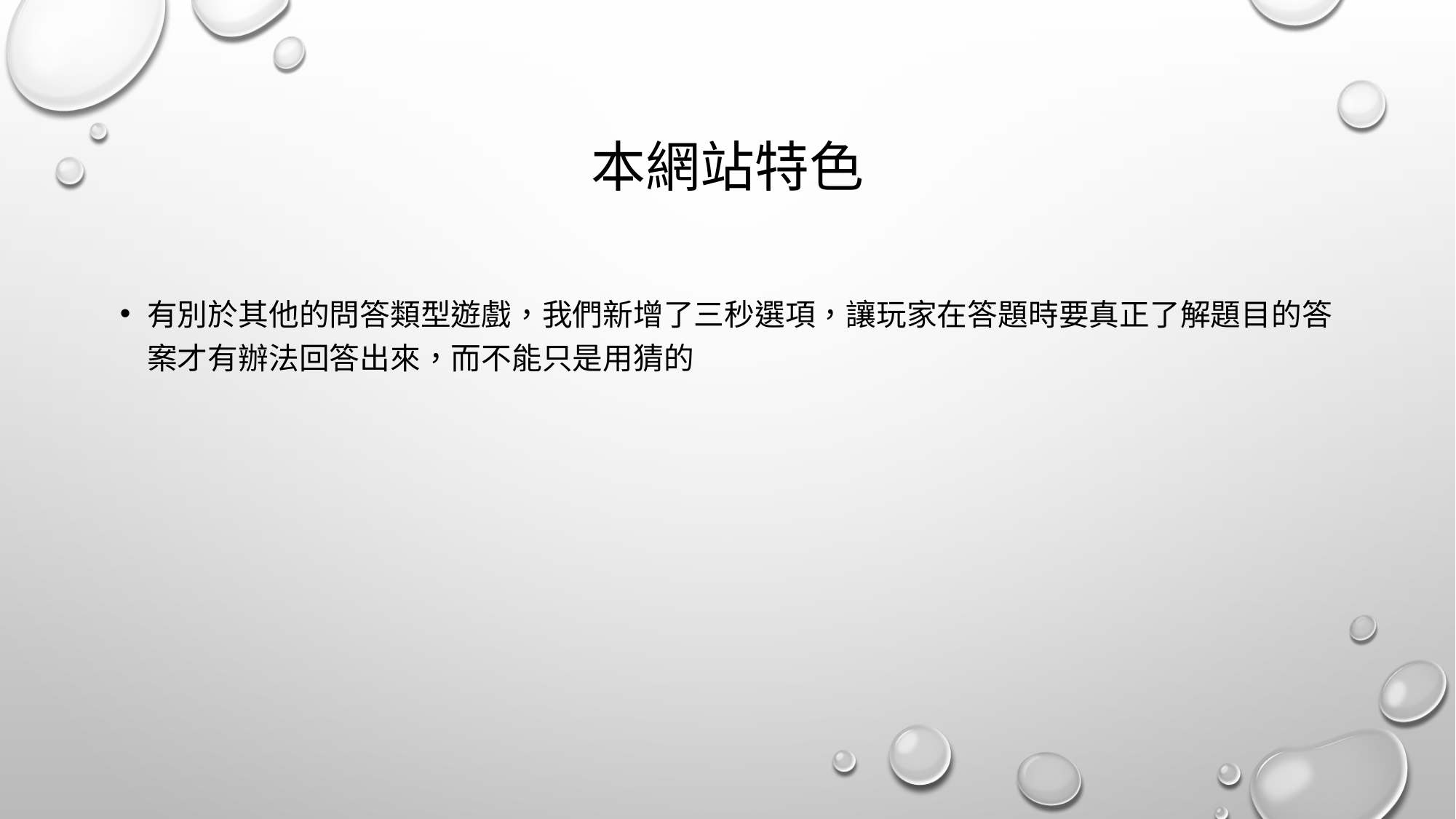

# 本網站特色
有別於其他的問答類型遊戲，我們新增了三秒選項，讓玩家在答題時要真正了解題目的答案才有辦法回答出來，而不能只是用猜的